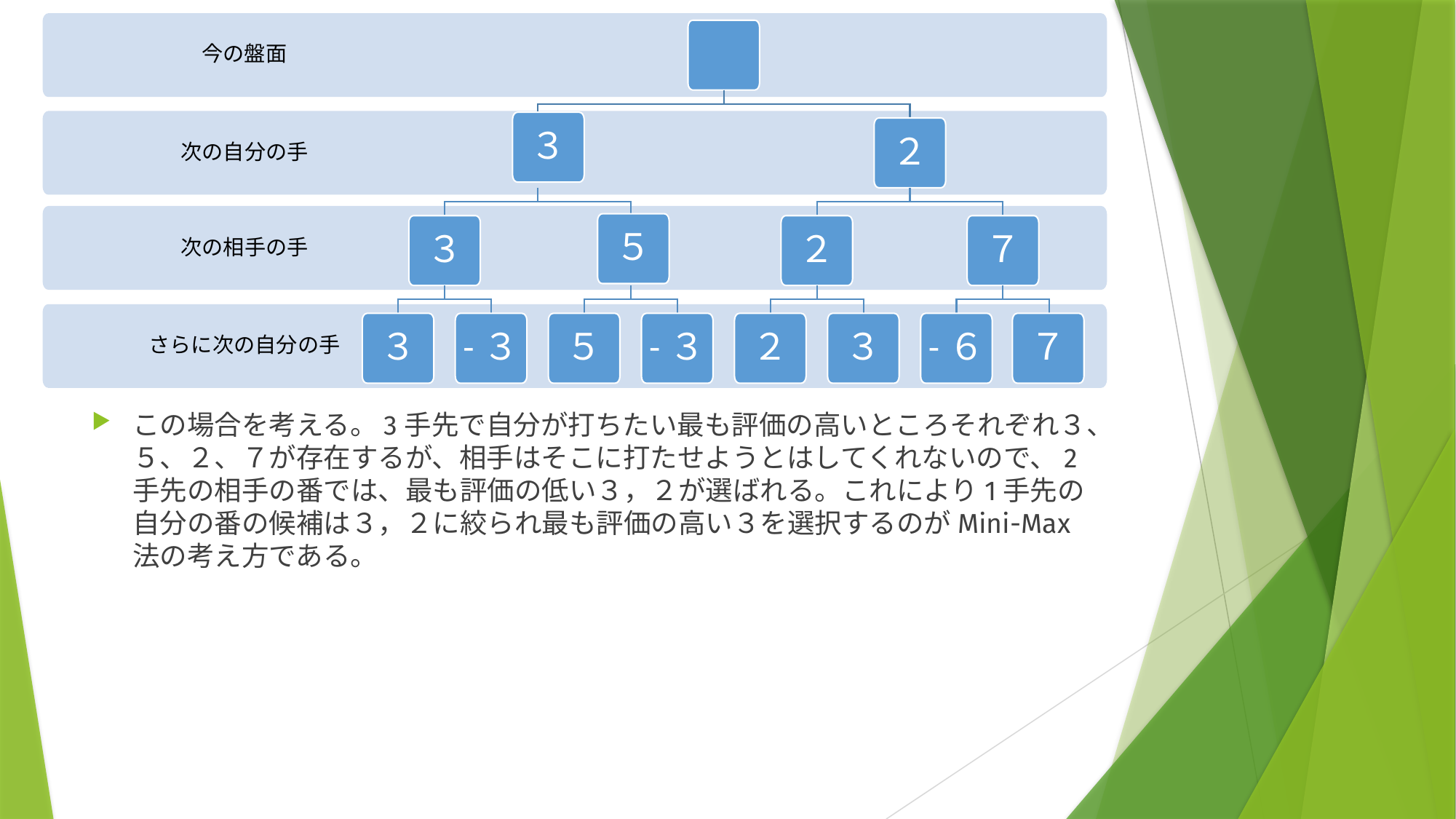

今の盤面

次の自分の手
３
２

次の相手の手
５
３
２
７

さらに次の自分の手
３
-３
５
-３
２
３
-６
７
#
この場合を考える。3手先で自分が打ちたい最も評価の高いところそれぞれ３、５、２、７が存在するが、相手はそこに打たせようとはしてくれないので、2手先の相手の番では、最も評価の低い３，２が選ばれる。これにより1手先の自分の番の候補は３，２に絞られ最も評価の高い３を選択するのがMini-Max法の考え方である。